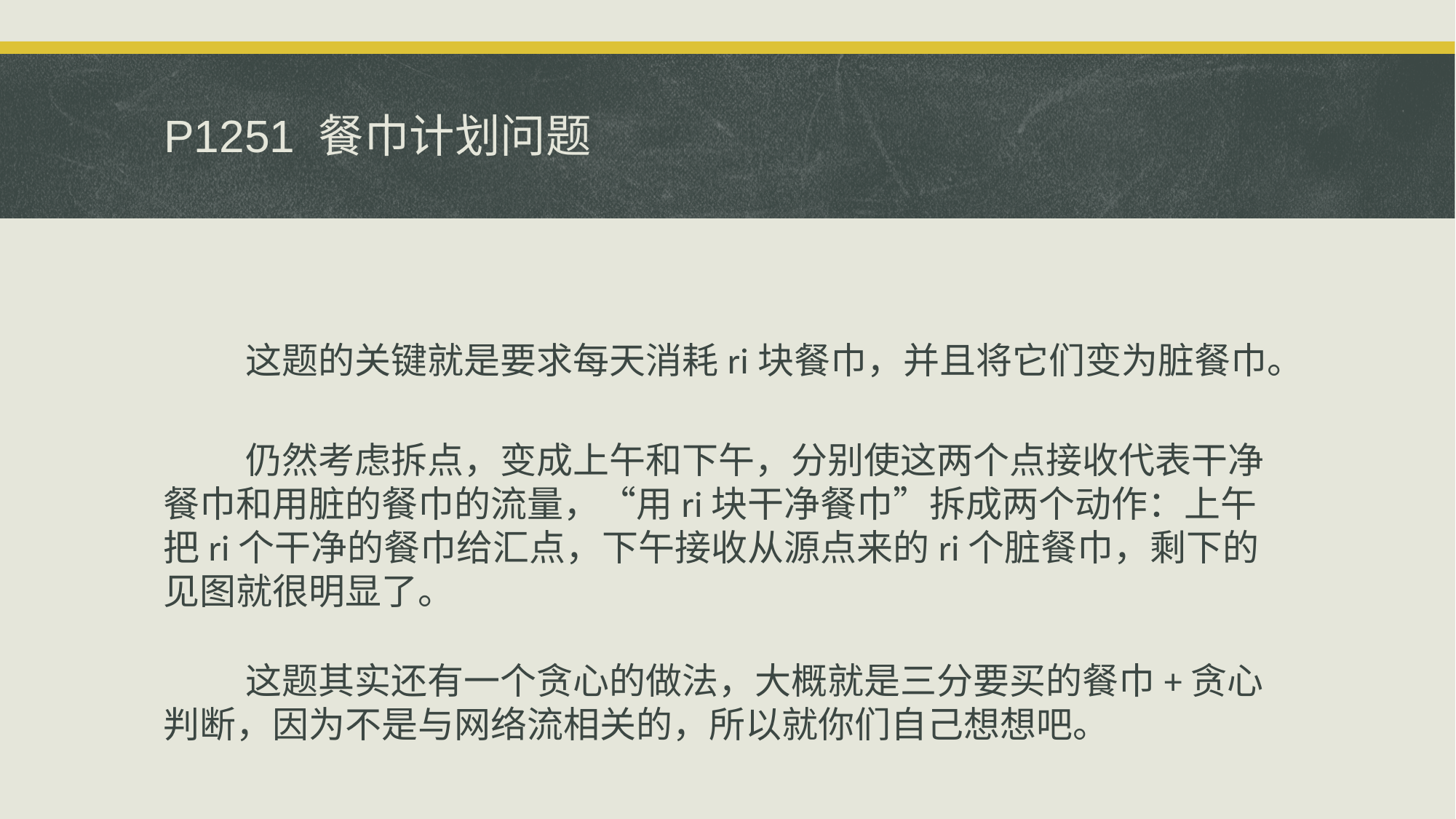

# P1251 餐巾计划问题
         这题的关键就是要求每天消耗ri块餐巾，并且将它们变为脏餐巾。
         仍然考虑拆点，变成上午和下午，分别使这两个点接收代表干净餐巾和用脏的餐巾的流量，“用ri块干净餐巾”拆成两个动作：上午把ri个干净的餐巾给汇点，下午接收从源点来的ri个脏餐巾，剩下的见图就很明显了。
         这题其实还有一个贪心的做法，大概就是三分要买的餐巾+贪心判断，因为不是与网络流相关的，所以就你们自己想想吧。